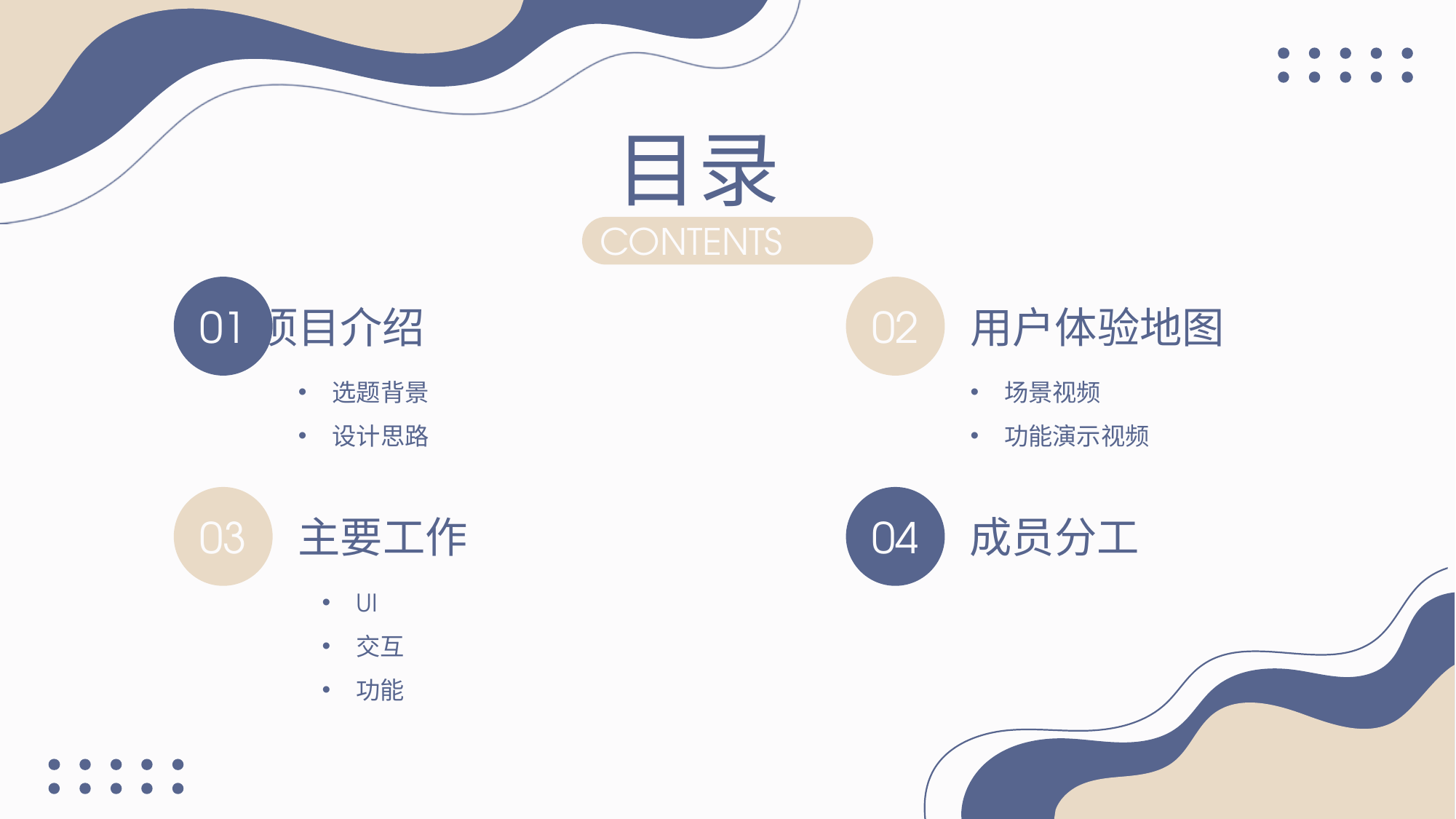

目录
CONTENTS
01
项目介绍
选题背景
设计思路
02
用户体验地图
场景视频
功能演示视频
03
主要工作
UI
交互
功能
04
成员分工